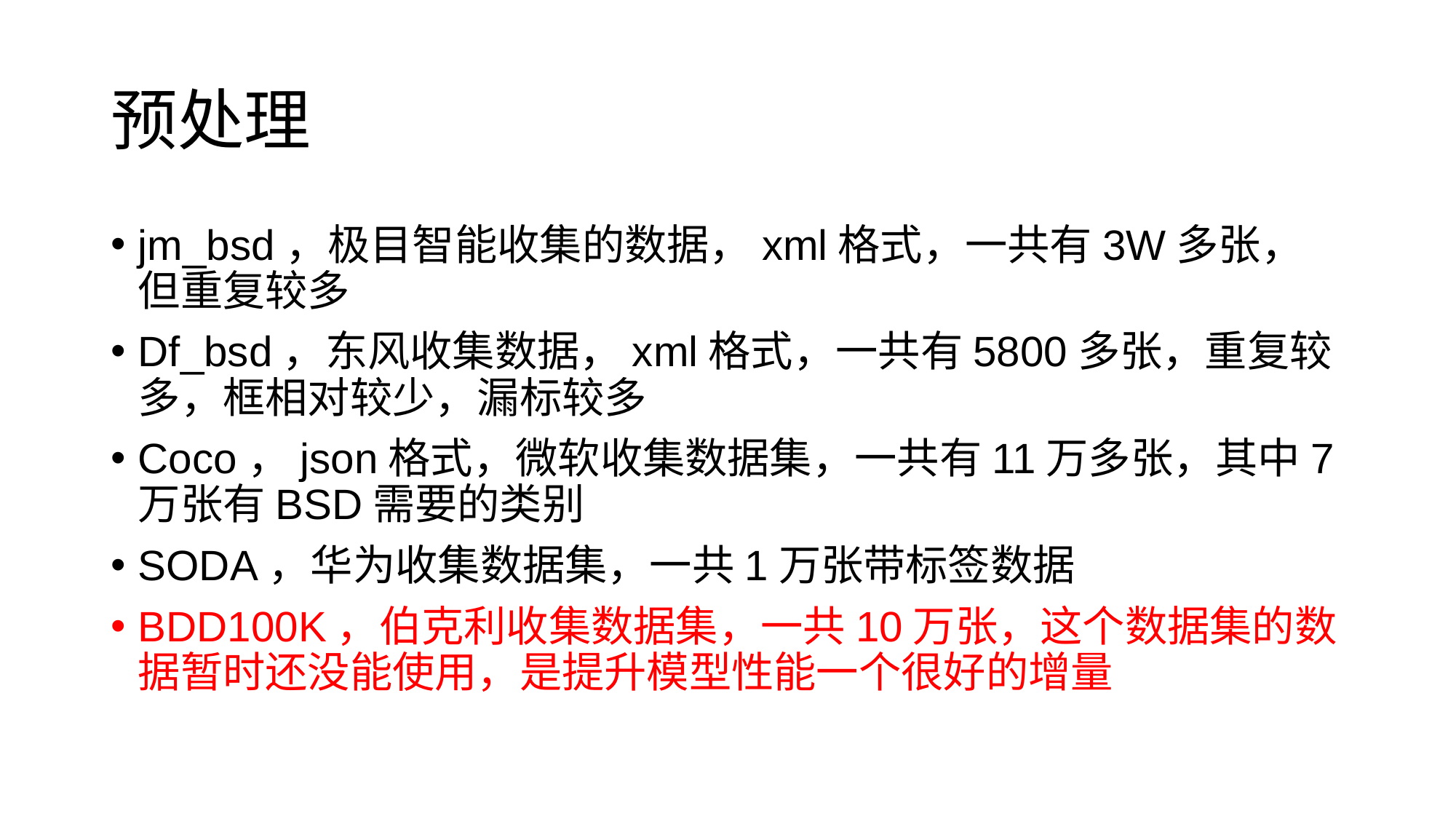

# 预处理
jm_bsd，极目智能收集的数据，xml格式，一共有3W多张，但重复较多
Df_bsd，东风收集数据，xml格式，一共有5800多张，重复较多，框相对较少，漏标较多
Coco，json格式，微软收集数据集，一共有11万多张，其中7万张有BSD需要的类别
SODA，华为收集数据集，一共1万张带标签数据
BDD100K，伯克利收集数据集，一共10万张，这个数据集的数据暂时还没能使用，是提升模型性能一个很好的增量